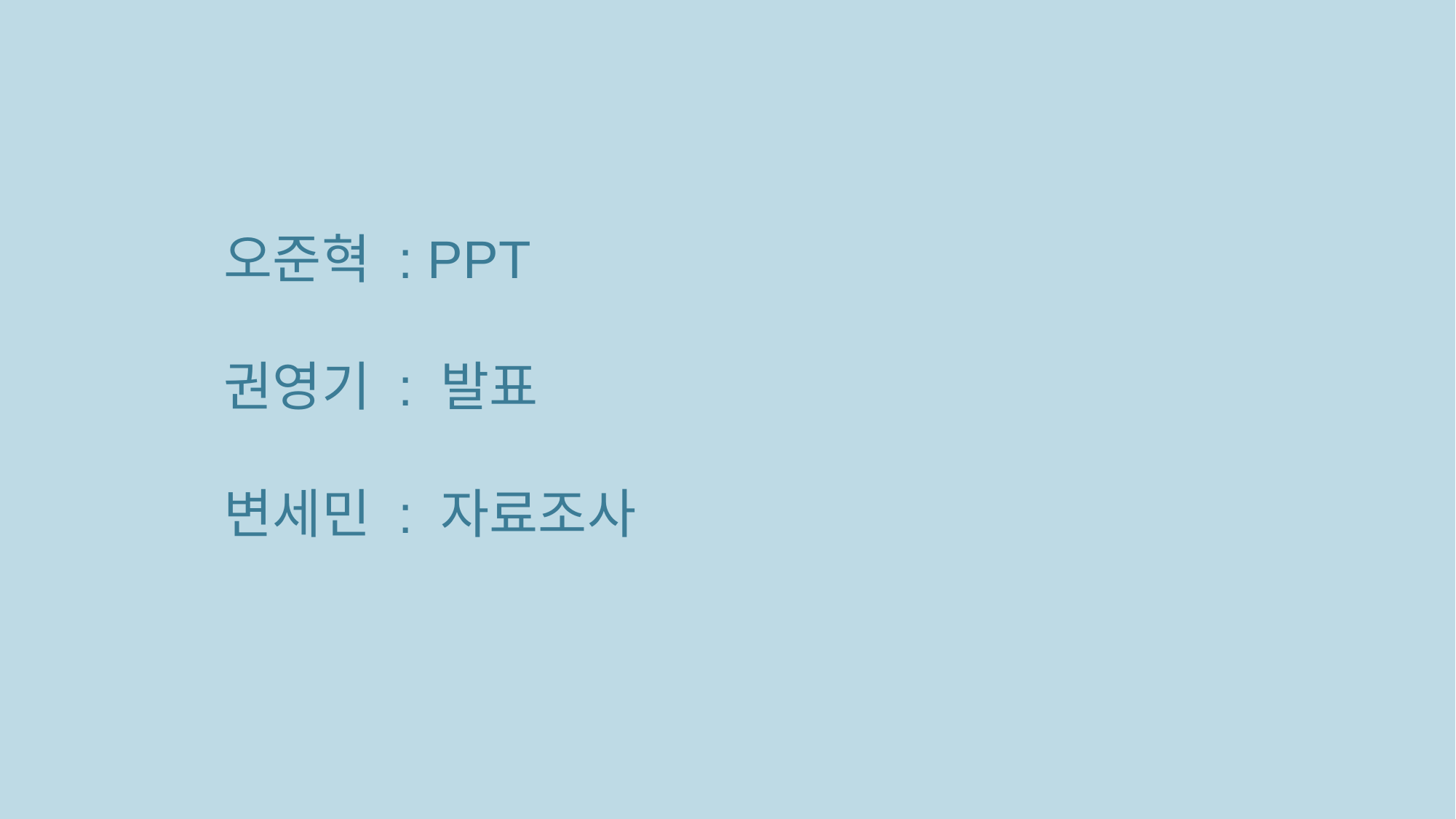

오준혁 : PPT

권영기 : 발표

변세민 : 자료조사